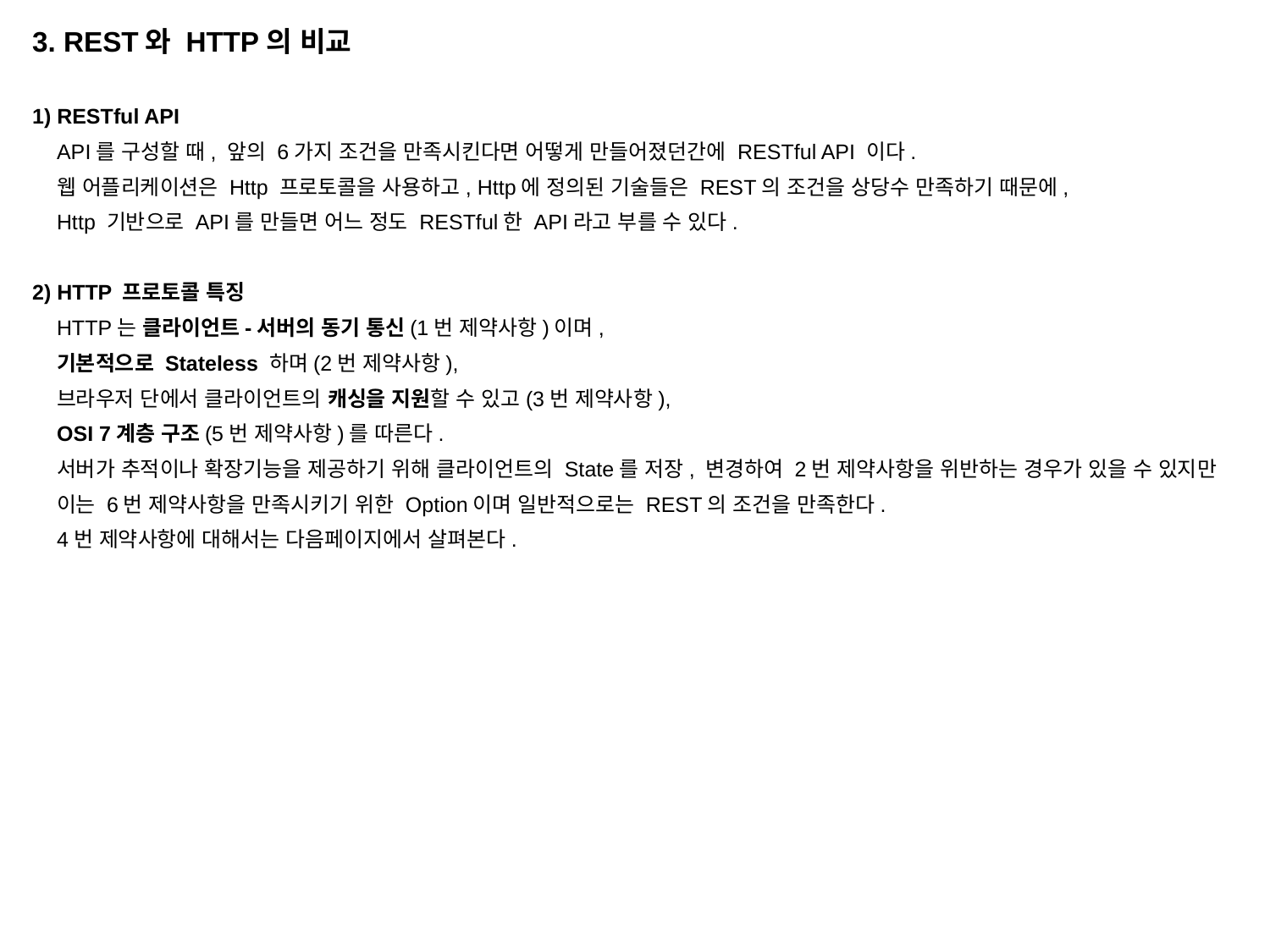

3. REST와 HTTP의 비교
1) RESTful API
API를 구성할 때, 앞의 6가지 조건을 만족시킨다면 어떻게 만들어졌던간에 RESTful API 이다.
웹 어플리케이션은 Http 프로토콜을 사용하고, Http에 정의된 기술들은 REST의 조건을 상당수 만족하기 때문에,
Http 기반으로 API를 만들면 어느 정도 RESTful한 API라고 부를 수 있다.

​2) HTTP 프로토콜 특징
HTTP는 클라이언트-서버의 동기 통신(1번 제약사항)이며,
기본적으로 Stateless 하며(2번 제약사항),
브라우저 단에서 클라이언트의 캐싱을 지원할 수 있고(3번 제약사항),
OSI 7계층 구조(5번 제약사항)를 따른다.
서버가 추적이나 확장기능을 제공하기 위해 클라이언트의 State를 저장, 변경하여 2번 제약사항을 위반하는 경우가 있을 수 있지만 이는 6번 제약사항을 만족시키기 위한 Option이며 일반적으로는 REST의 조건을 만족한다.
4번 제약사항에 대해서는 다음페이지에서 살펴본다.